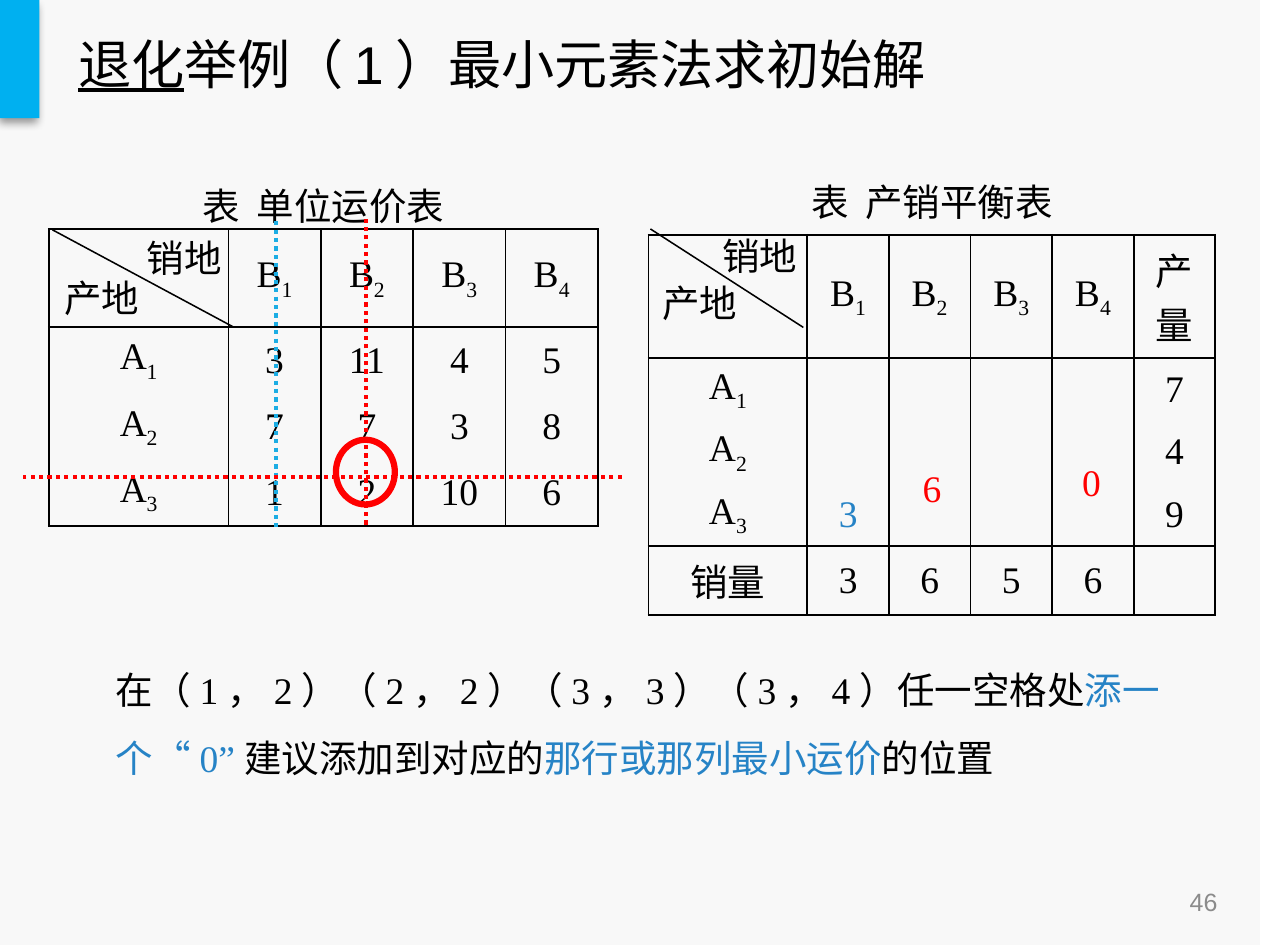

# 退化举例（1）最小元素法求初始解
| 表 产销平衡表 |  |  |  |  |  |
| --- | --- | --- | --- | --- | --- |
|  | B1 | B2 | B3 | B4 | 产量 |
| A1 |  |  |  |  | 7 |
| A2 |  |  |  |  | 4 |
| A3 | 3 |  |  |  | 9 |
| 销量 | 3 | 6 | 5 | 6 |  |
| 表 单位运价表 |  |  |  |  |
| --- | --- | --- | --- | --- |
|  | B1 | B2 | B3 | B4 |
| A1 | 3 | 11 | 4 | 5 |
| A2 | 7 | 7 | 3 | 8 |
| A3 | 1 | 2 | 10 | 6 |
销地
产地
销地
产地

0
6
在（1，2）（2，2）（3，3）（3，4）任一空格处添一个“0”建议添加到对应的那行或那列最小运价的位置
46